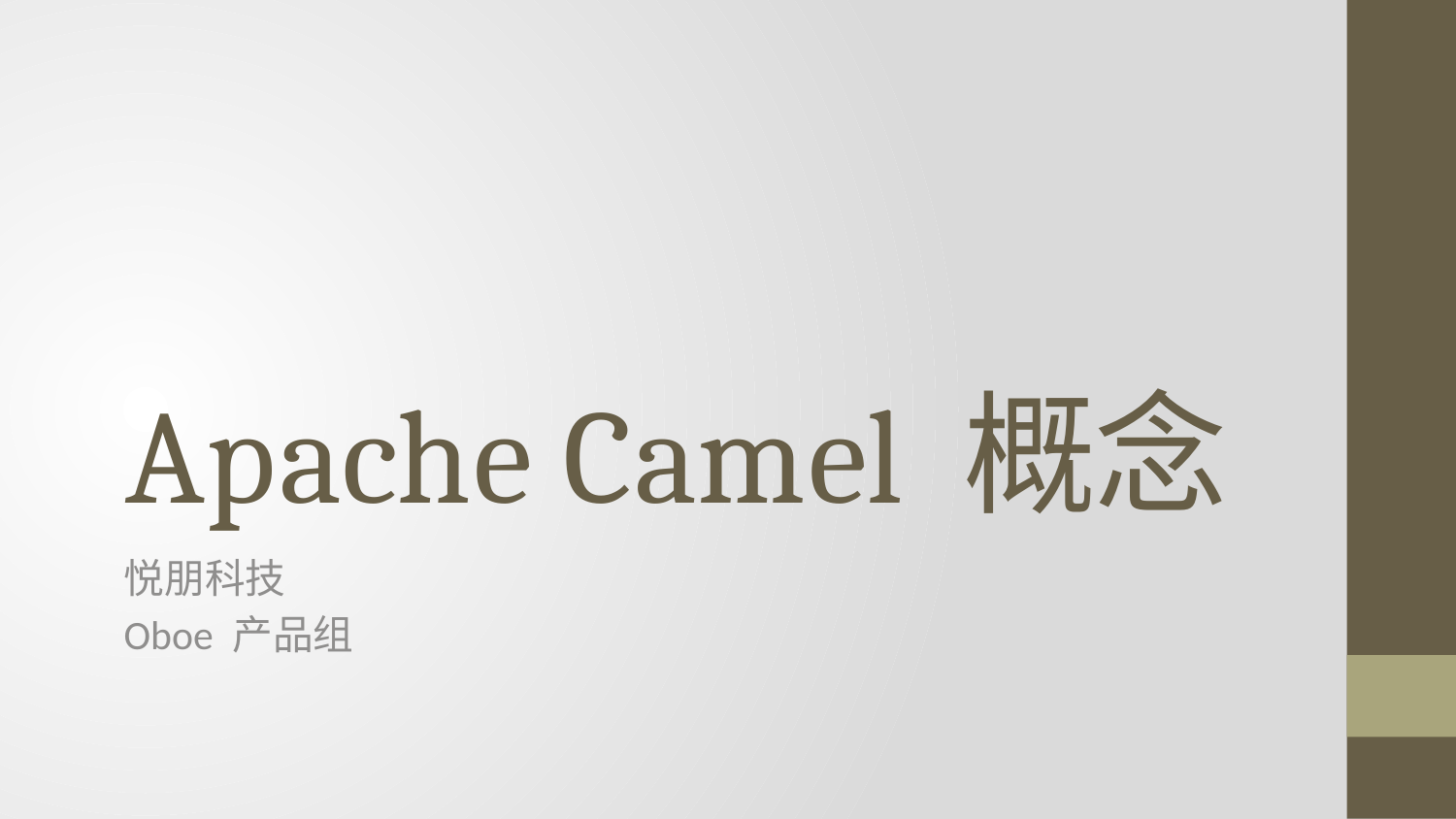

# Apache Camel 概念
悦朋科技
Oboe 产品组